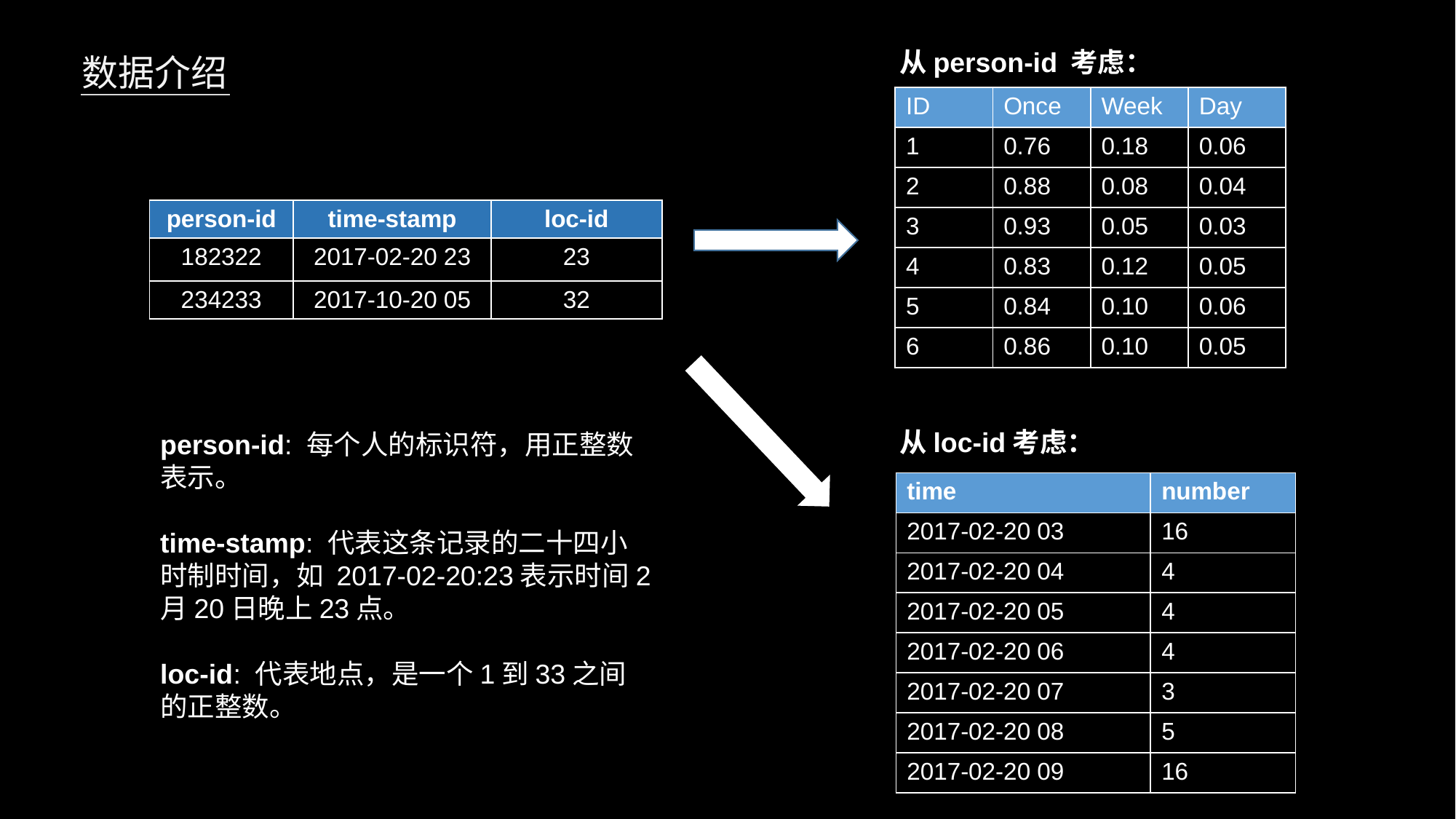

从person-id 考虑：
数据介绍
| ID | Once | Week | Day |
| --- | --- | --- | --- |
| 1 | 0.76 | 0.18 | 0.06 |
| 2 | 0.88 | 0.08 | 0.04 |
| 3 | 0.93 | 0.05 | 0.03 |
| 4 | 0.83 | 0.12 | 0.05 |
| 5 | 0.84 | 0.10 | 0.06 |
| 6 | 0.86 | 0.10 | 0.05 |
| person-id | time-stamp | loc-id |
| --- | --- | --- |
| 182322 | 2017-02-20 23 | 23 |
| 234233 | 2017-10-20 05 | 32 |

从loc-id考虑：
person-id: 每个人的标识符，用正整数表示。
time-stamp: 代表这条记录的二十四小时制时间，如 2017-02-20:23表示时间2月20日晚上23点。
loc-id: 代表地点，是一个1到33之间的正整数。
| time | number |
| --- | --- |
| 2017-02-20 03 | 16 |
| 2017-02-20 04 | 4 |
| 2017-02-20 05 | 4 |
| 2017-02-20 06 | 4 |
| 2017-02-20 07 | 3 |
| 2017-02-20 08 | 5 |
| 2017-02-20 09 | 16 |